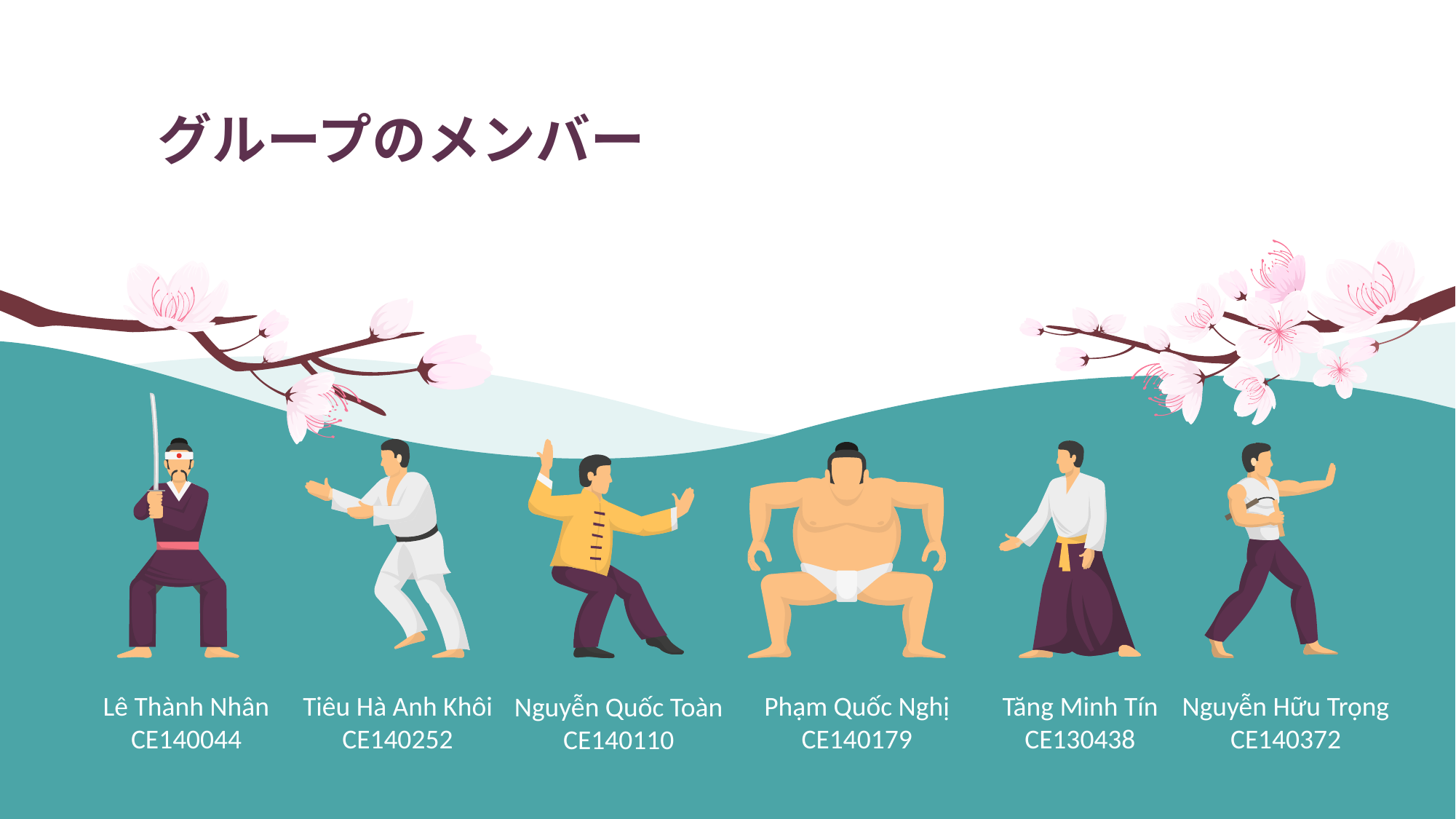

グループのメンバー

Lê Thành Nhân
CE140044
Tiêu Hà Anh Khôi
CE140252
Phạm Quốc Nghị
CE140179
Tăng Minh Tín
CE130438
Nguyễn Hữu Trọng
CE140372
Nguyễn Quốc Toàn
CE140110